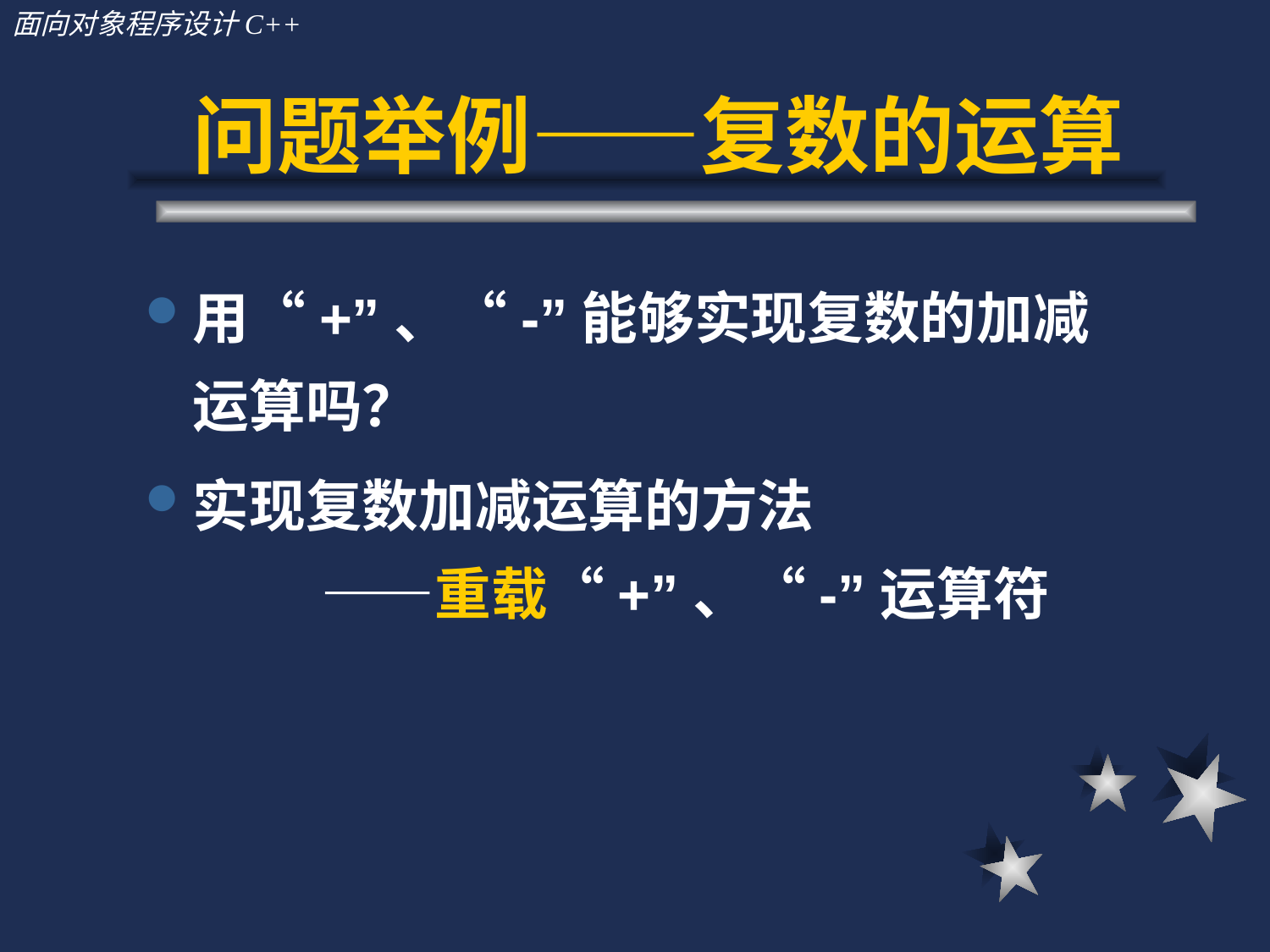

# 问题举例——复数的运算
用“+”、“-”能够实现复数的加减运算吗？
实现复数加减运算的方法
          ——重载“+”、“-”运算符
19